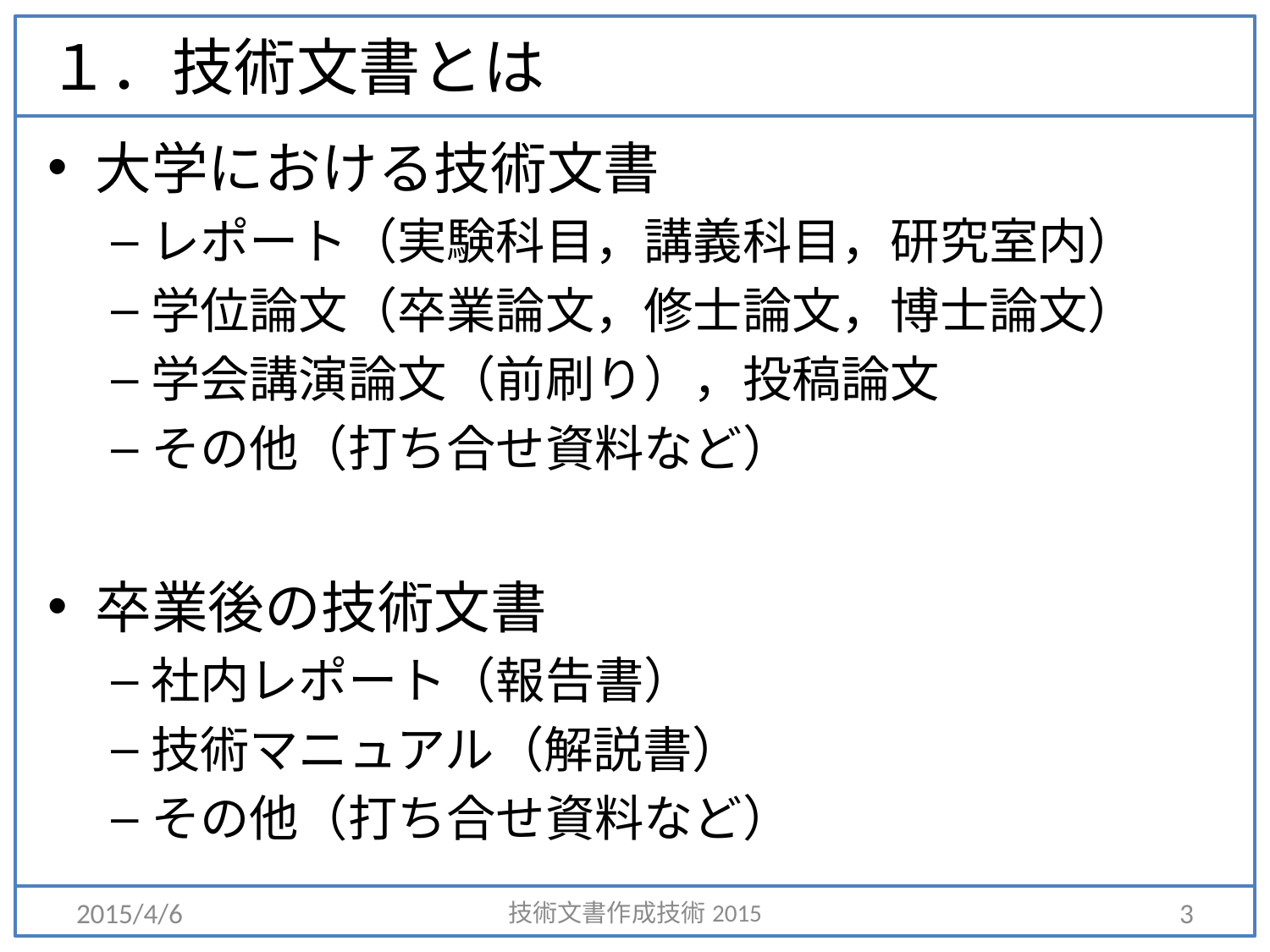

# １．技術文書とは
大学における技術文書
レポート（実験科目，講義科目，研究室内）
学位論文（卒業論文，修士論文，博士論文）
学会講演論文（前刷り），投稿論文
その他（打ち合せ資料など）

卒業後の技術文書
社内レポート（報告書）
技術マニュアル（解説書）
その他（打ち合せ資料など）
2015/4/6
技術文書作成技術2015
3